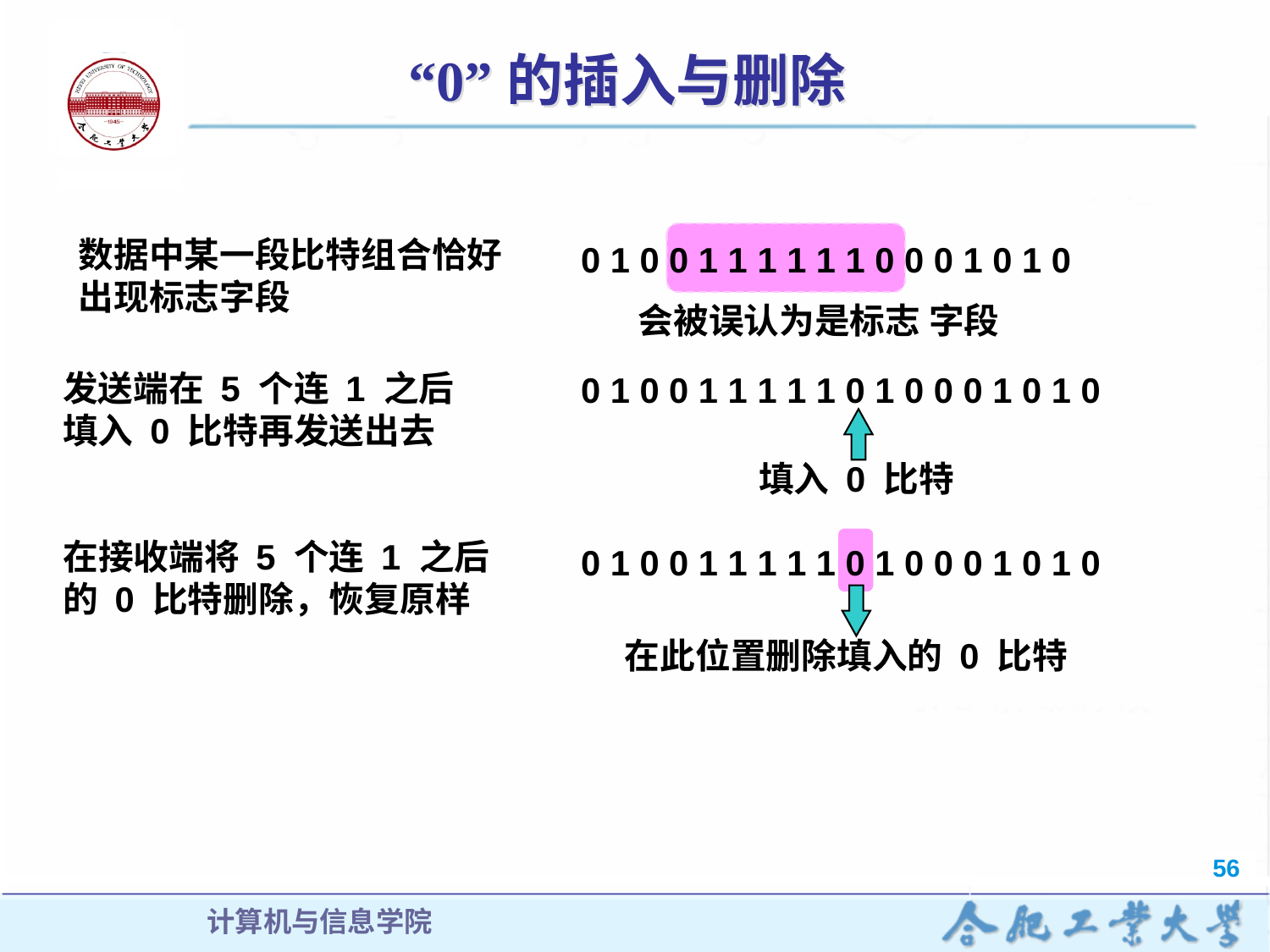

# “0”的插入与删除

数据中某一段比特组合恰好
出现标志字段
0 1 0 0 1 1 1 1 1 1 0 0 0 1 0 1 0
会被误认为是标志 字段
发送端在 5 个连 1 之后
填入 0 比特再发送出去
0 1 0 0 1 1 1 1 1 0 1 0 0 0 1 0 1 0

填入 0 比特

在接收端将 5 个连 1 之后
的 0 比特删除，恢复原样
0 1 0 0 1 1 1 1 1 0 1 0 0 0 1 0 1 0

在此位置删除填入的 0 比特